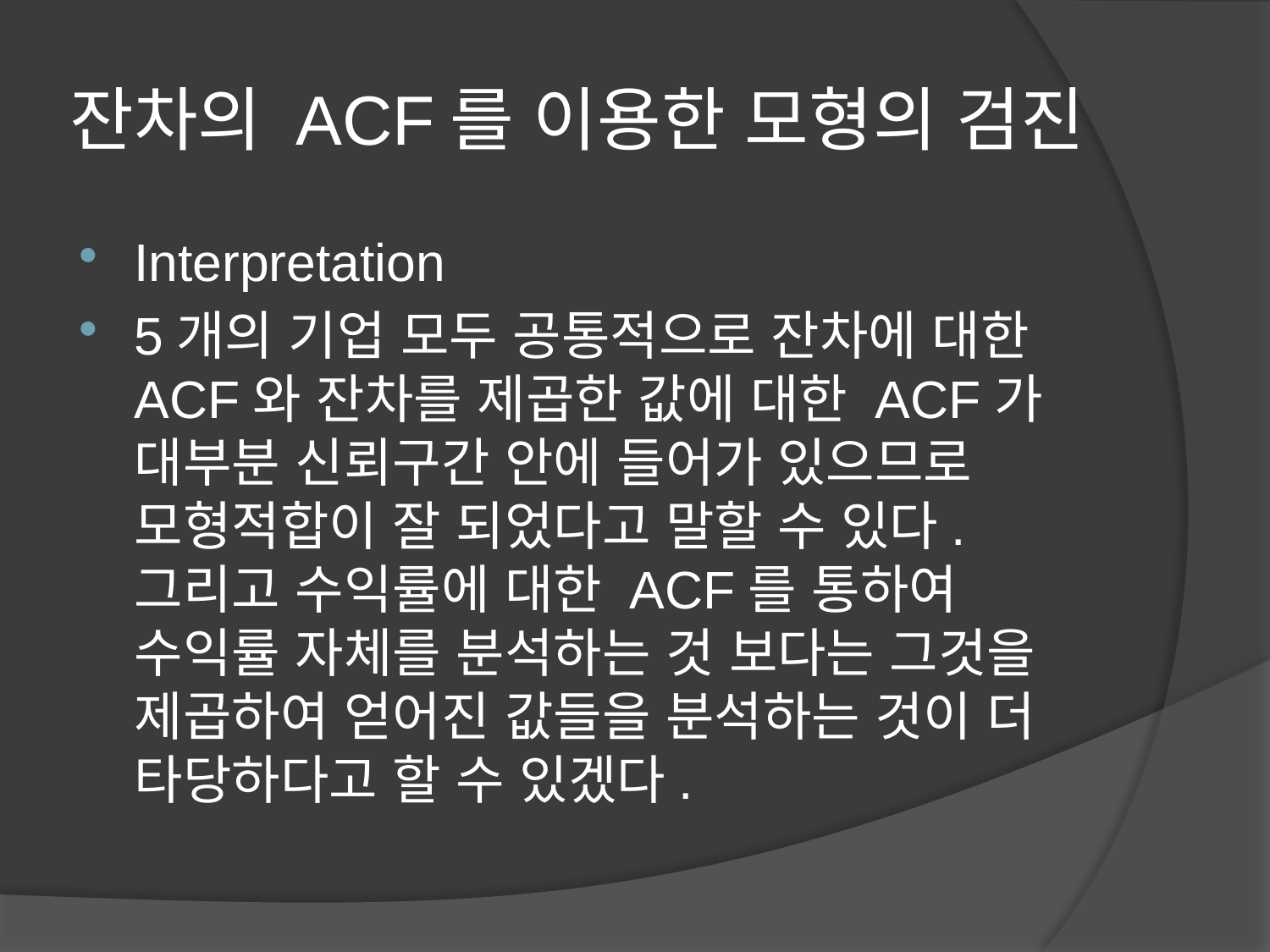

# 잔차의 ACF를 이용한 모형의 검진
Interpretation
5개의 기업 모두 공통적으로 잔차에 대한 ACF와 잔차를 제곱한 값에 대한 ACF가 대부분 신뢰구간 안에 들어가 있으므로 모형적합이 잘 되었다고 말할 수 있다. 그리고 수익률에 대한 ACF를 통하여 수익률 자체를 분석하는 것 보다는 그것을 제곱하여 얻어진 값들을 분석하는 것이 더 타당하다고 할 수 있겠다.